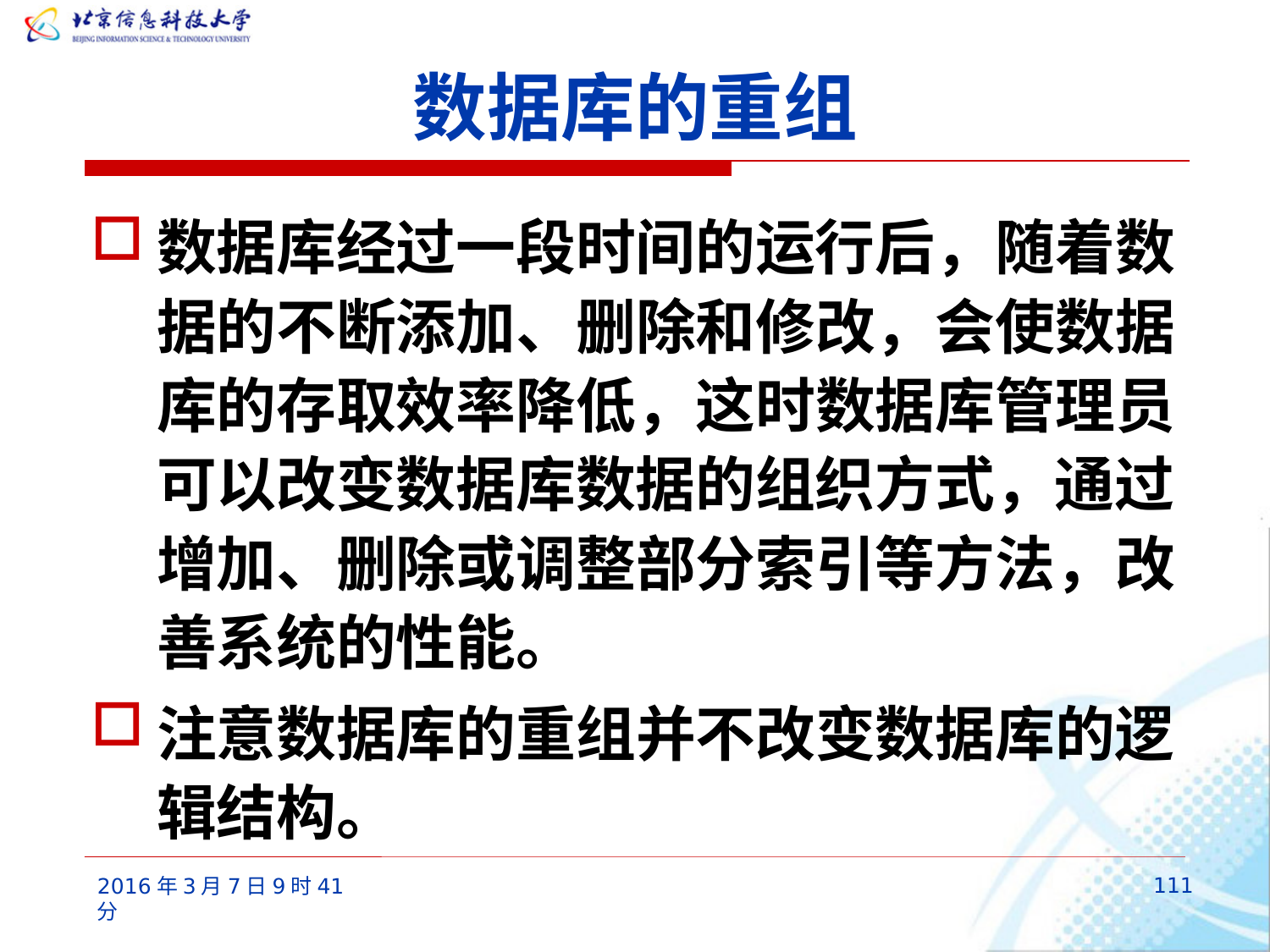

# 数据库的重组
数据库经过一段时间的运行后，随着数据的不断添加、删除和修改，会使数据库的存取效率降低，这时数据库管理员可以改变数据库数据的组织方式，通过增加、删除或调整部分索引等方法，改善系统的性能。
注意数据库的重组并不改变数据库的逻辑结构。
2016年3月7日9时41分